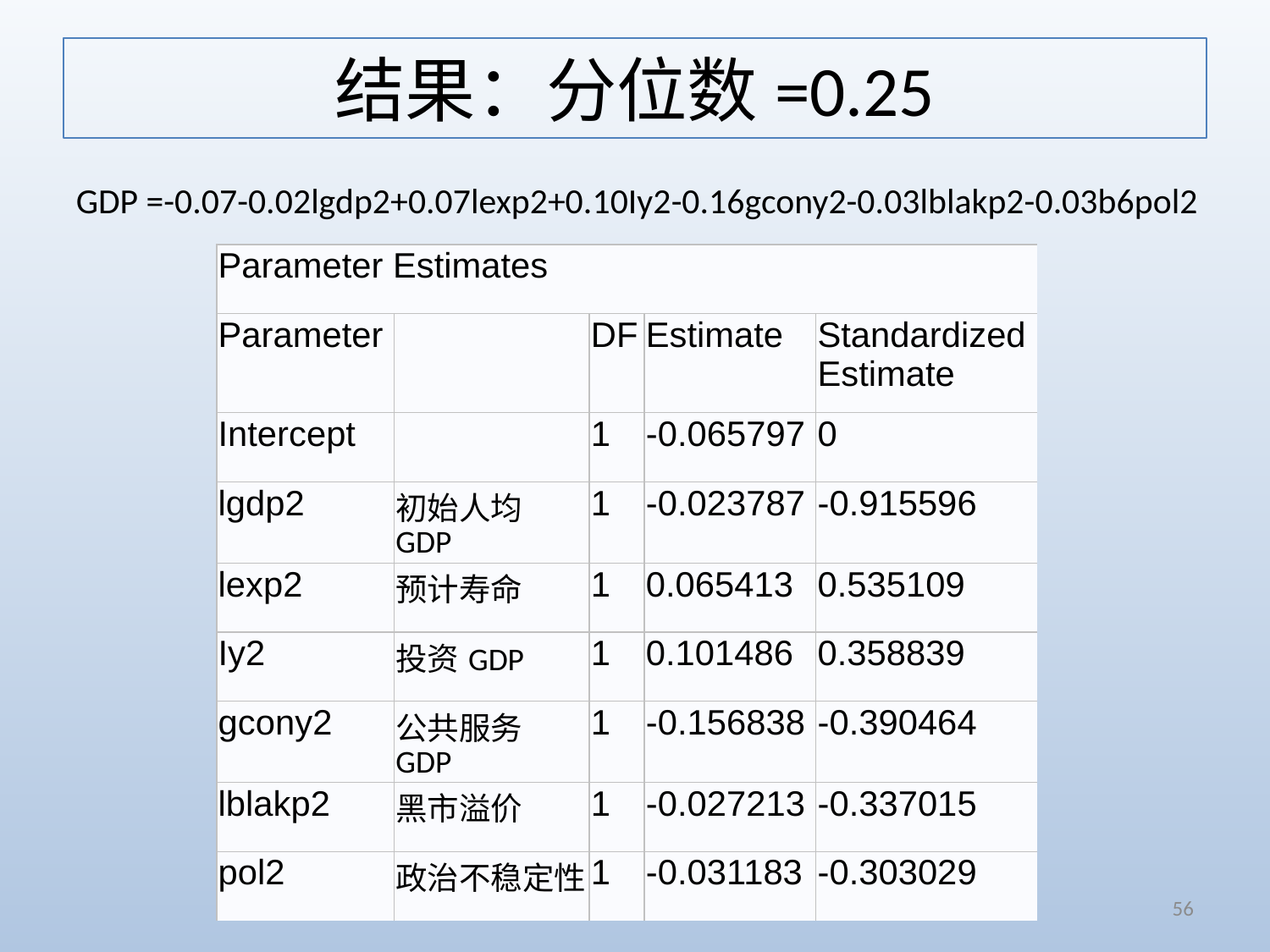

# 结果：分位数=0.25
GDP =-0.07-0.02lgdp2+0.07lexp2+0.10Iy2-0.16gcony2-0.03lblakp2-0.03b6pol2
| Parameter Estimates |  |  |  |  |
| --- | --- | --- | --- | --- |
| Parameter |  | DF | Estimate | Standardized Estimate |
| Intercept |  | 1 | -0.065797 | 0 |
| lgdp2 | 初始人均GDP | 1 | -0.023787 | -0.915596 |
| lexp2 | 预计寿命 | 1 | 0.065413 | 0.535109 |
| Iy2 | 投资GDP | 1 | 0.101486 | 0.358839 |
| gcony2 | 公共服务GDP | 1 | -0.156838 | -0.390464 |
| lblakp2 | 黑市溢价 | 1 | -0.027213 | -0.337015 |
| pol2 | 政治不稳定性 | 1 | -0.031183 | -0.303029 |
56